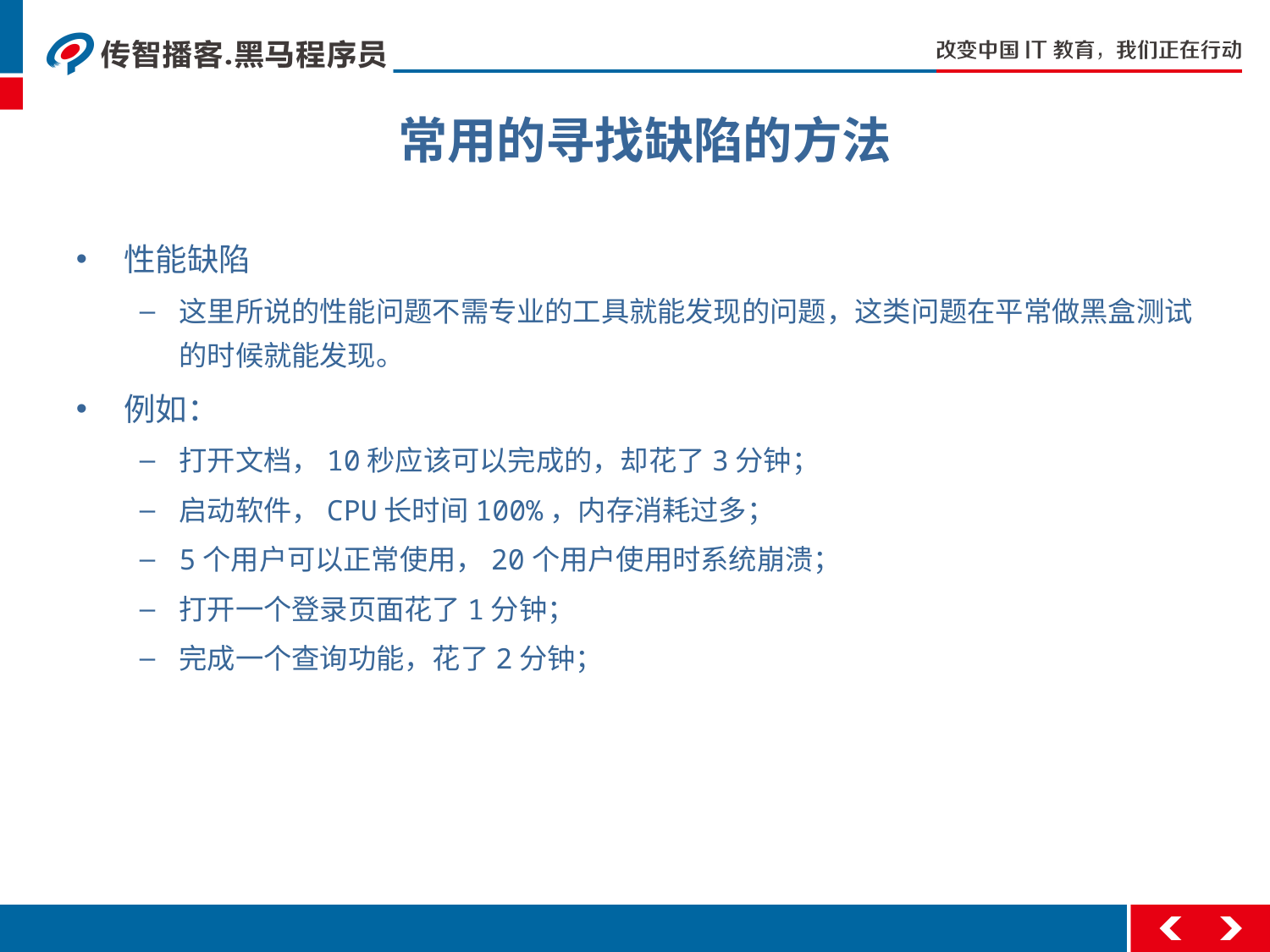

# 常用的寻找缺陷的方法
性能缺陷
这里所说的性能问题不需专业的工具就能发现的问题，这类问题在平常做黑盒测试的时候就能发现。
例如：
打开文档，10秒应该可以完成的，却花了3分钟；
启动软件，CPU长时间100%，内存消耗过多；
5个用户可以正常使用，20个用户使用时系统崩溃；
打开一个登录页面花了1分钟；
完成一个查询功能，花了2分钟；